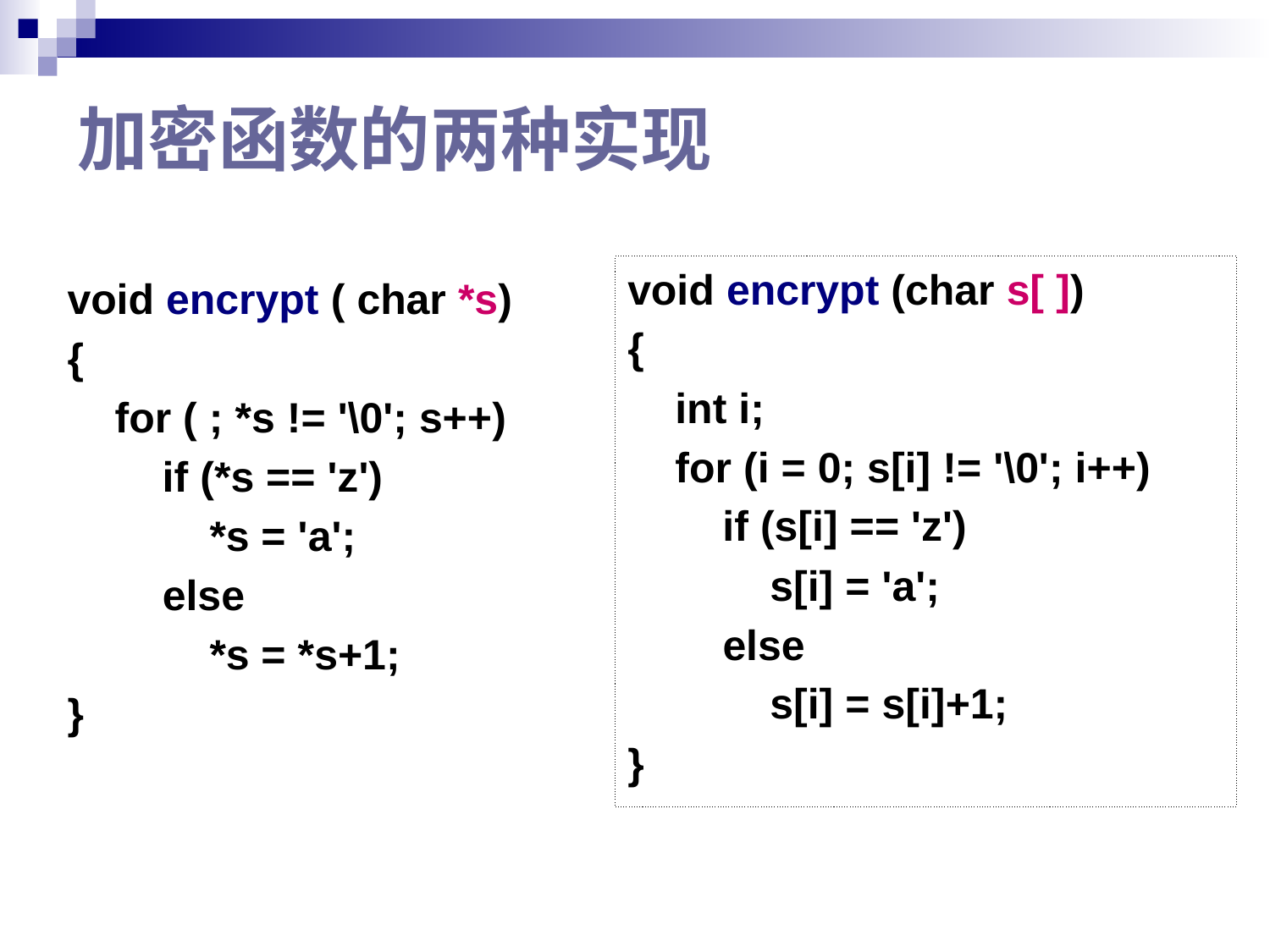

# 加密函数的两种实现
void encrypt (char s[ ])
{
    int i;
	for (i = 0; s[i] != '\0'; i++)
        if (s[i] == 'z')
            s[i] = 'a';
	    else
            s[i] = s[i]+1;
}
void encrypt ( char *s)
{
    for ( ; *s != '\0'; s++)
        if (*s == 'z')
            *s = 'a';
	    else
            *s = *s+1;
}